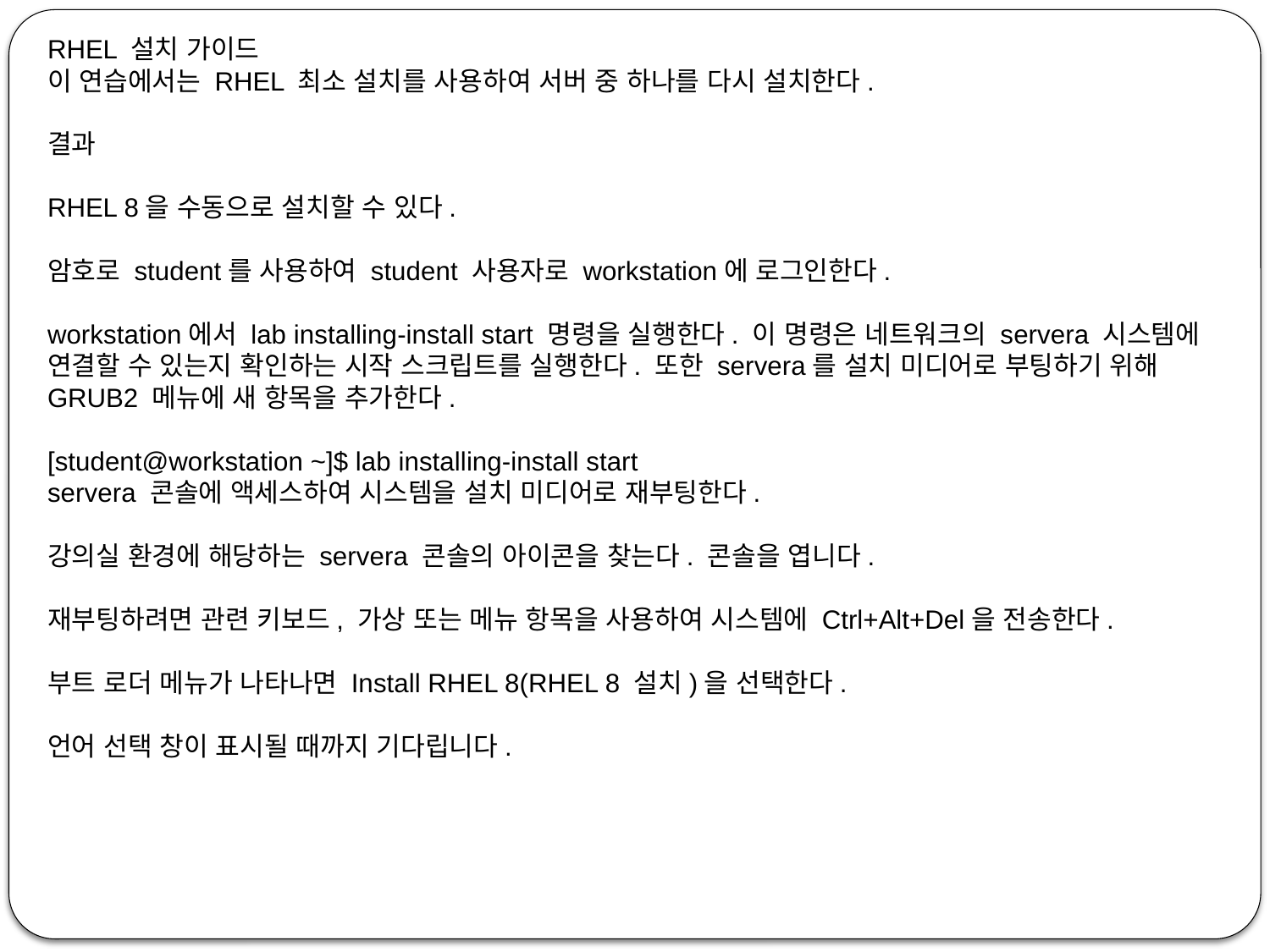

RHEL 설치 가이드
이 연습에서는 RHEL 최소 설치를 사용하여 서버 중 하나를 다시 설치한다.

결과

RHEL 8을 수동으로 설치할 수 있다.

암호로 student를 사용하여 student 사용자로 workstation에 로그인한다.

workstation에서 lab installing-install start 명령을 실행한다. 이 명령은 네트워크의 servera 시스템에 연결할 수 있는지 확인하는 시작 스크립트를 실행한다. 또한 servera를 설치 미디어로 부팅하기 위해 GRUB2 메뉴에 새 항목을 추가한다.

[student@workstation ~]$ lab installing-install start
servera 콘솔에 액세스하여 시스템을 설치 미디어로 재부팅한다.

강의실 환경에 해당하는 servera 콘솔의 아이콘을 찾는다. 콘솔을 엽니다.

재부팅하려면 관련 키보드, 가상 또는 메뉴 항목을 사용하여 시스템에 Ctrl+Alt+Del을 전송한다.

부트 로더 메뉴가 나타나면 Install RHEL 8(RHEL 8 설치)을 선택한다.

언어 선택 창이 표시될 때까지 기다립니다.